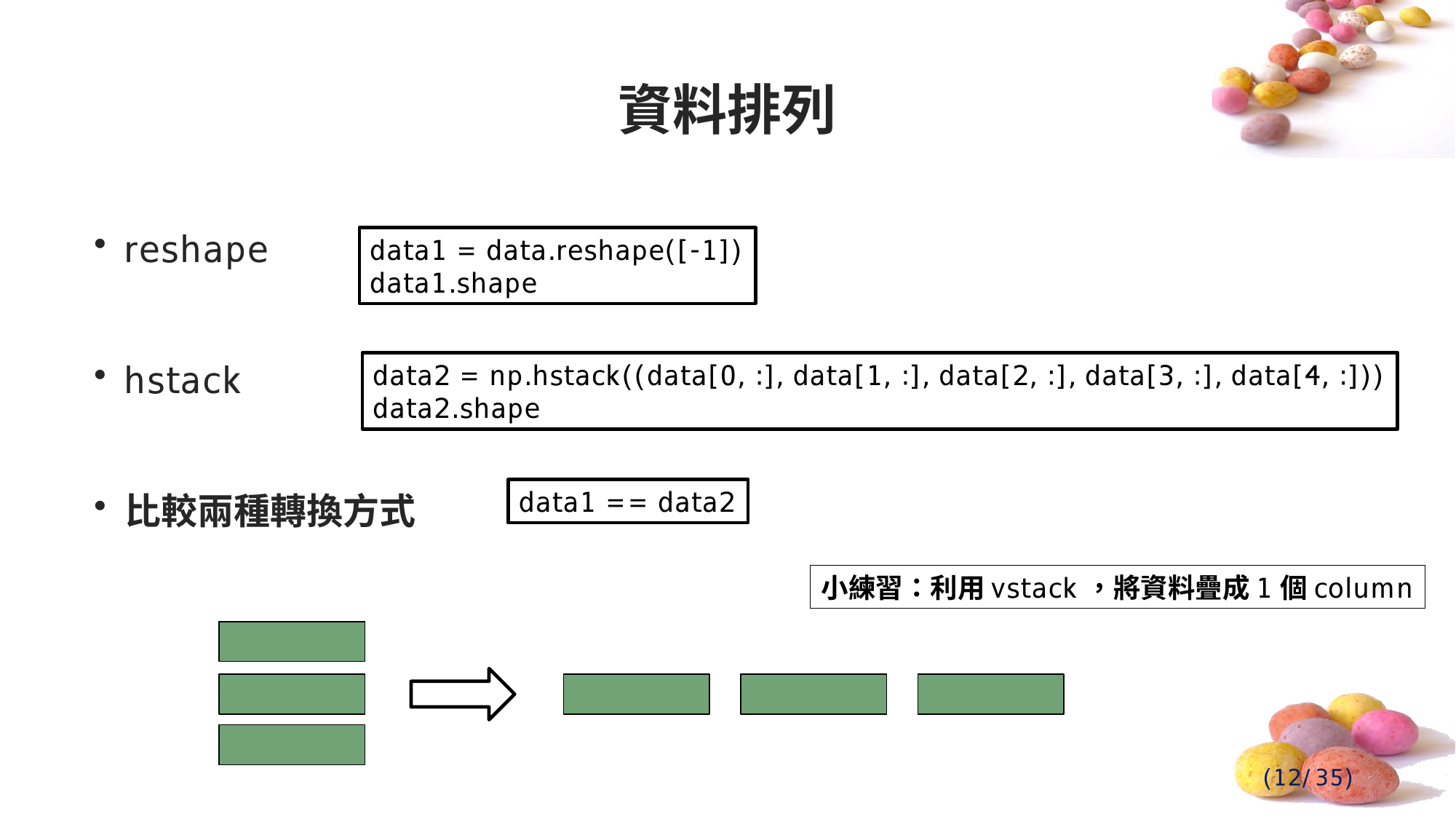

# 資料排列
reshape

hstack

比較兩種轉換方式
data1 = data.reshape([-1])
data1.shape
data2 = np.hstack((data[0, :], data[1, :], data[2, :], data[3, :], data[4, :]))
data2.shape
data1 == data2
小練習：利用vstack，將資料疊成1個column